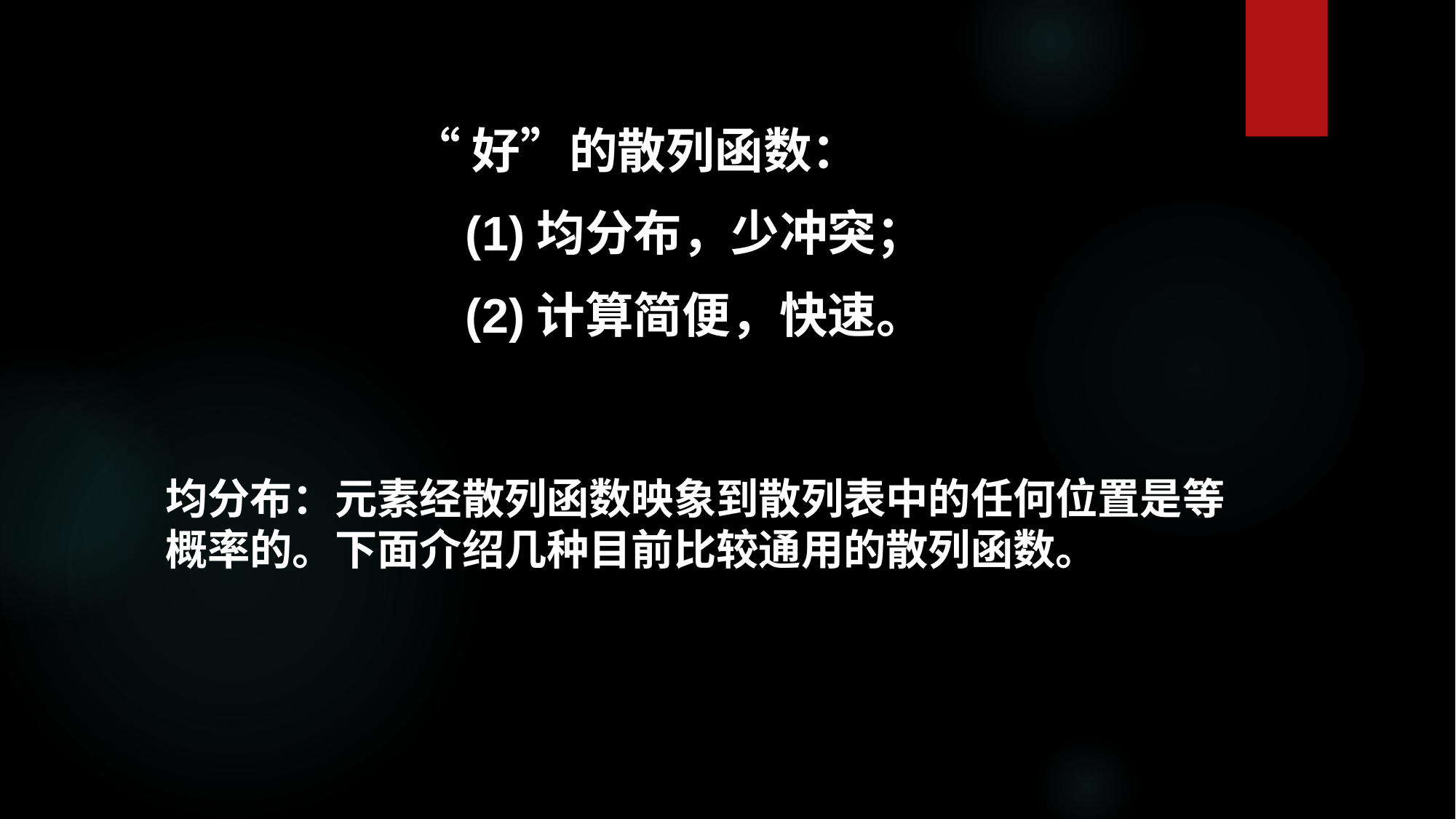

“好”的散列函数：
    (1)均分布，少冲突；
    (2)计算简便，快速。
均分布：元素经散列函数映象到散列表中的任何位置是等概率的。下面介绍几种目前比较通用的散列函数。